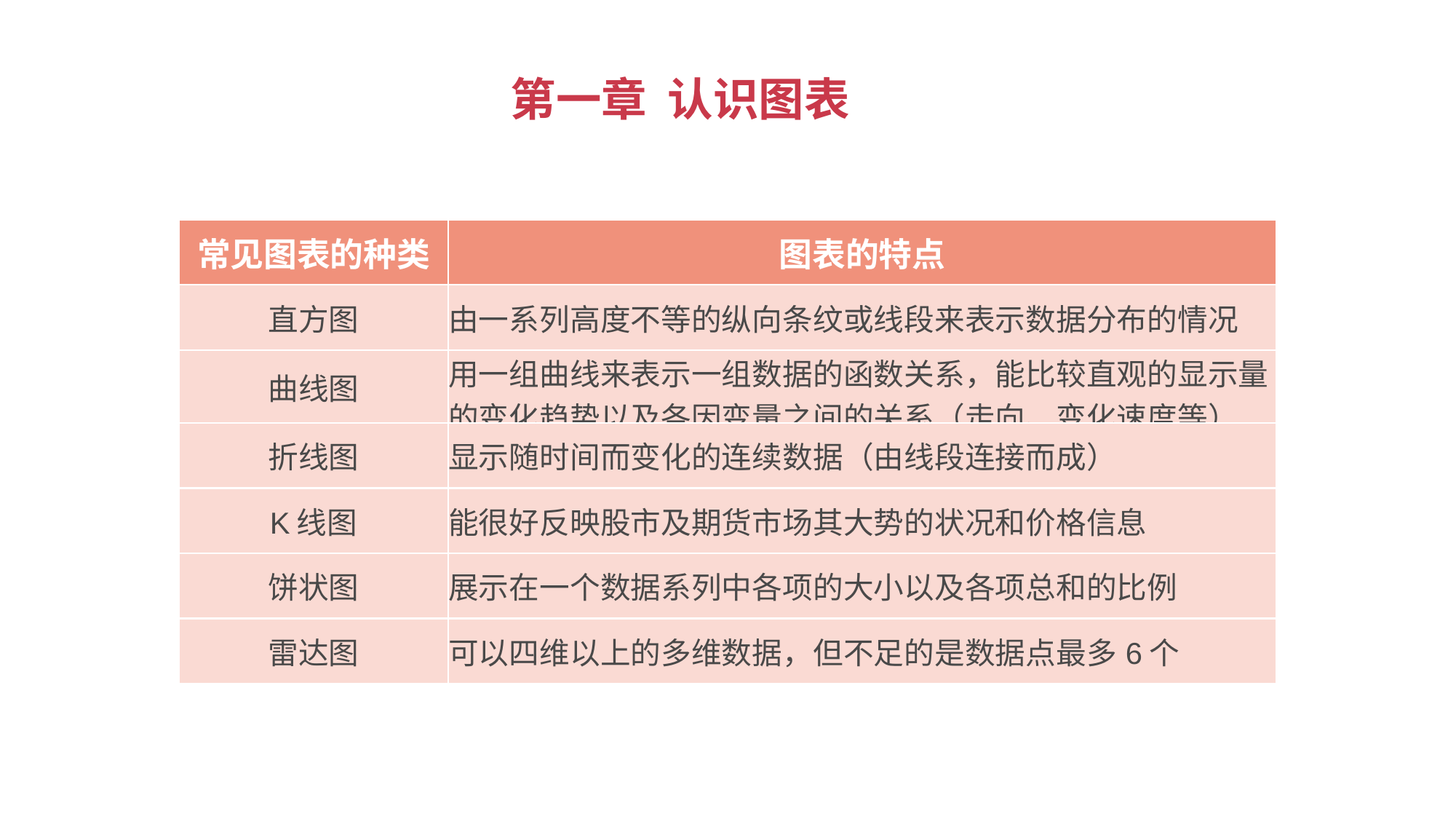

第一章  认识图表
| 常见图表的种类 | 图表的特点 |
| --- | --- |
| 直方图 | 由一系列高度不等的纵向条纹或线段来表示数据分布的情况 |
| 曲线图 | 用一组曲线来表示一组数据的函数关系，能比较直观的显示量的变化趋势以及各因变量之间的关系（走向、变化速度等） |
| 折线图 | 显示随时间而变化的连续数据（由线段连接而成） |
| K线图 | 能很好反映股市及期货市场其大势的状况和价格信息 |
| 饼状图 | 展示在一个数据系列中各项的大小以及各项总和的比例 |
| 雷达图 | 可以四维以上的多维数据，但不足的是数据点最多6个 |